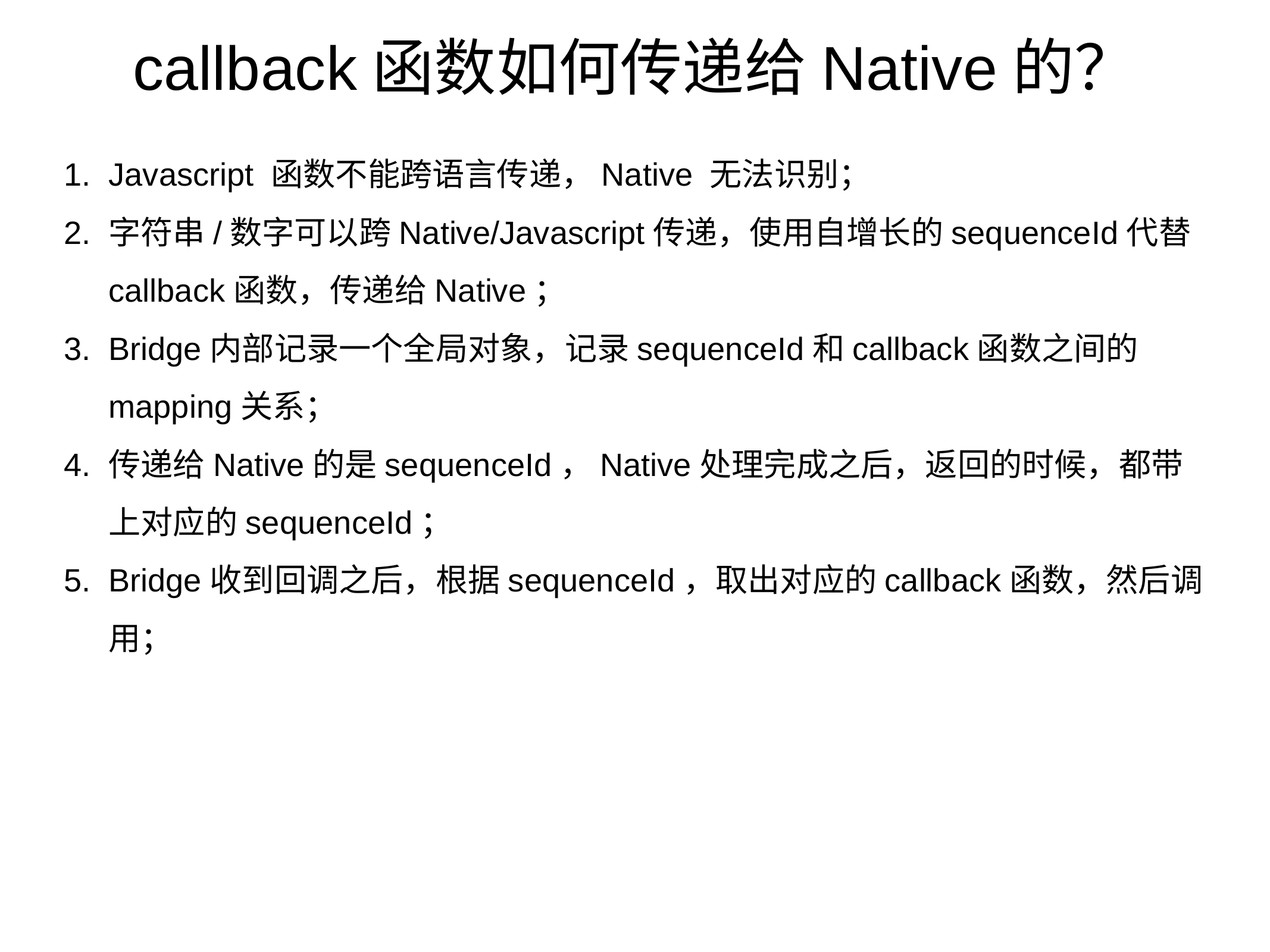

# callback函数如何传递给Native的？
Javascript 函数不能跨语言传递，Native 无法识别；
字符串/数字可以跨Native/Javascript传递，使用自增长的sequenceId代替callback函数，传递给Native；
Bridge内部记录一个全局对象，记录sequenceId和callback函数之间的mapping关系；
传递给Native的是sequenceId，Native处理完成之后，返回的时候，都带上对应的sequenceId；
Bridge收到回调之后，根据sequenceId，取出对应的callback函数，然后调用；